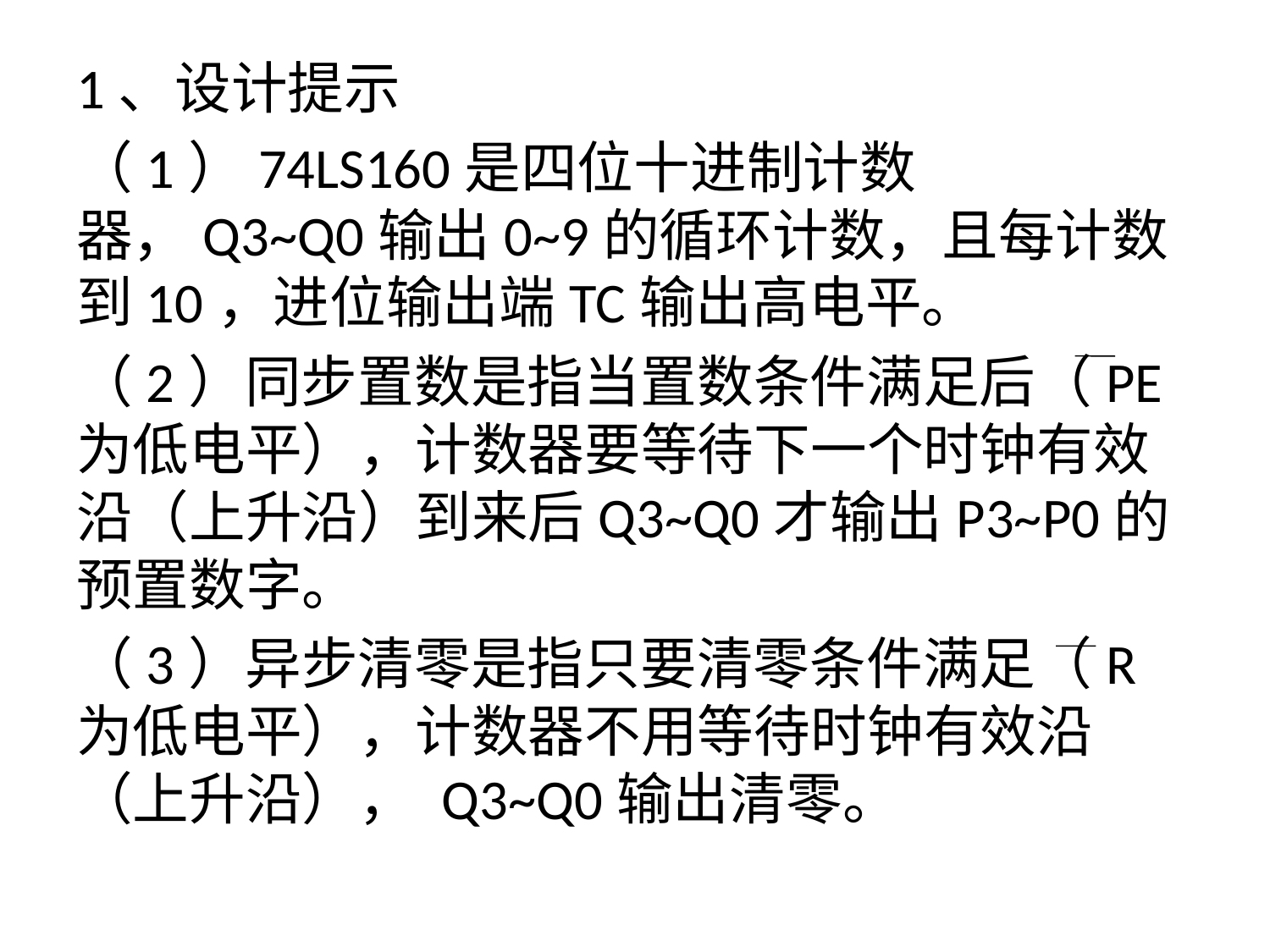

1、设计提示
（1）74LS160是四位十进制计数器，Q3~Q0输出0~9的循环计数，且每计数到10，进位输出端TC输出高电平。
（2）同步置数是指当置数条件满足后（PE为低电平），计数器要等待下一个时钟有效沿（上升沿）到来后Q3~Q0才输出P3~P0的预置数字。
（3）异步清零是指只要清零条件满足（R为低电平），计数器不用等待时钟有效沿（上升沿）， Q3~Q0输出清零。